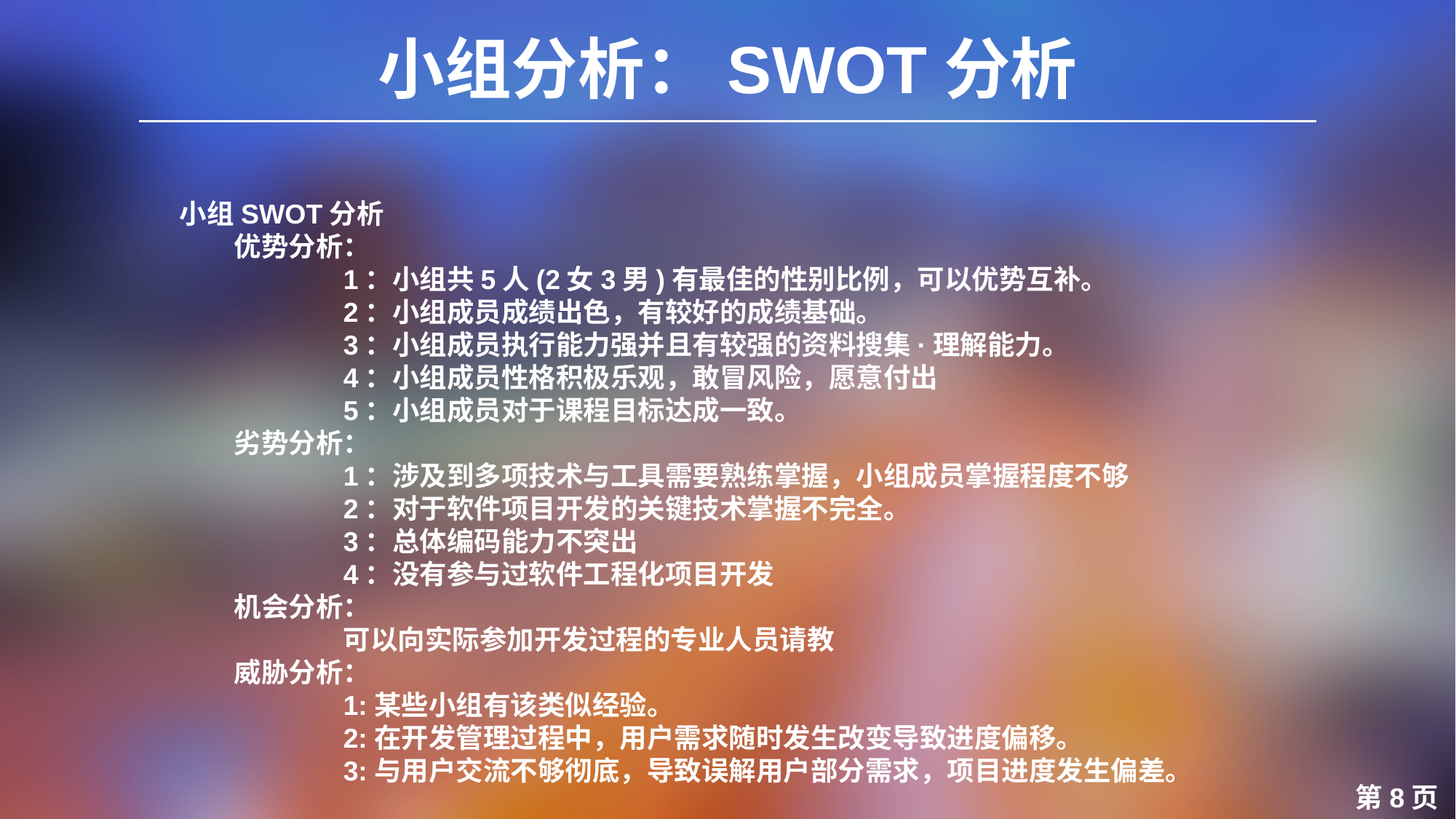

小组分析：SWOT分析
小组SWOT分析
优势分析：
1：小组共5人(2女3男)有最佳的性别比例，可以优势互补。
2：小组成员成绩出色，有较好的成绩基础。
3：小组成员执行能力强并且有较强的资料搜集·理解能力。
4：小组成员性格积极乐观，敢冒风险，愿意付出
5：小组成员对于课程目标达成一致。
劣势分析：
1：涉及到多项技术与工具需要熟练掌握，小组成员掌握程度不够
2：对于软件项目开发的关键技术掌握不完全。
3：总体编码能力不突出
4：没有参与过软件工程化项目开发
机会分析：
可以向实际参加开发过程的专业人员请教
威胁分析：
1:某些小组有该类似经验。
2:在开发管理过程中，用户需求随时发生改变导致进度偏移。
3:与用户交流不够彻底，导致误解用户部分需求，项目进度发生偏差。

第8页